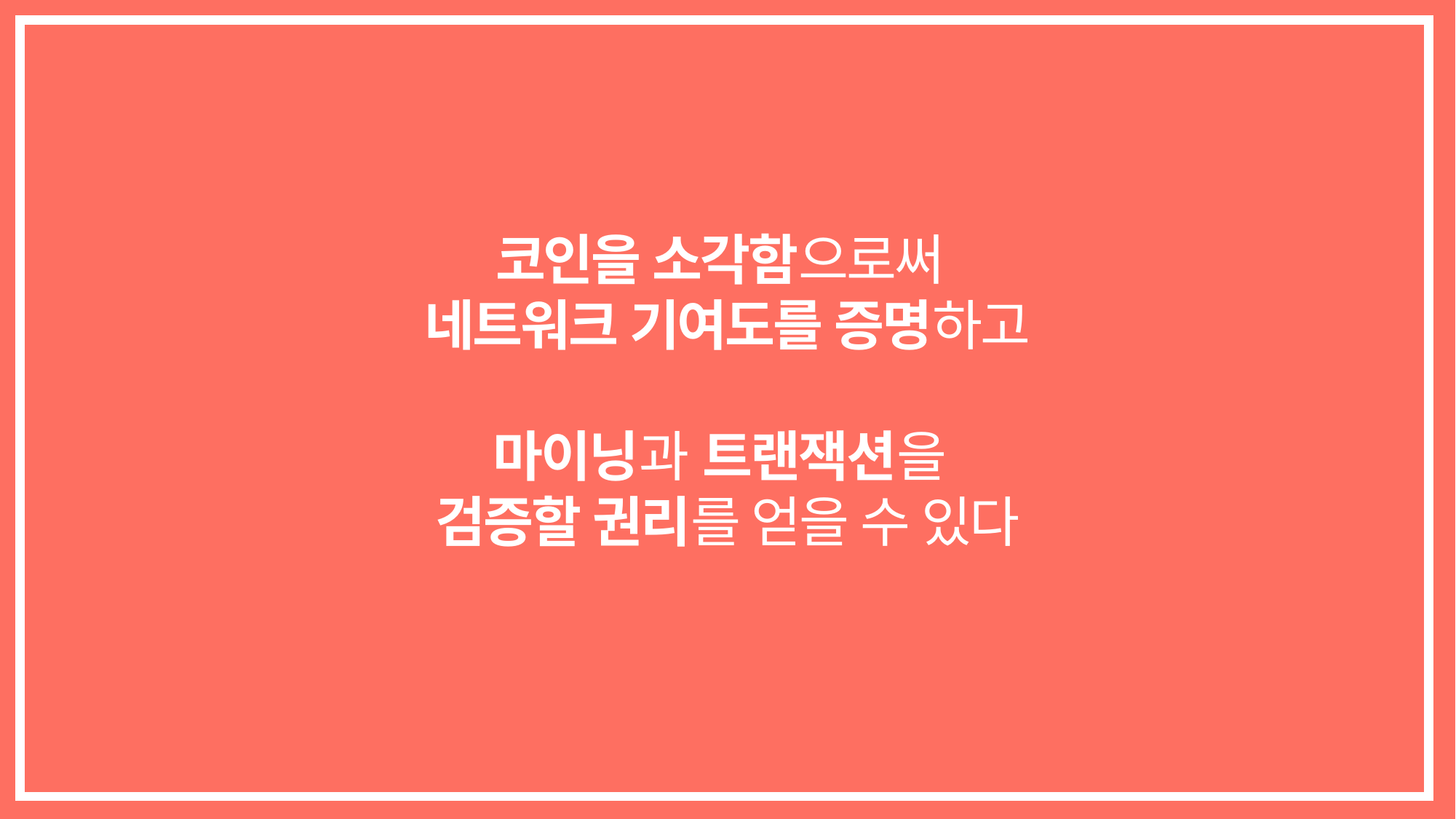

코인을 소각함으로써
네트워크 기여도를 증명하고

마이닝과 트랜잭션을
검증할 권리를 얻을 수 있다